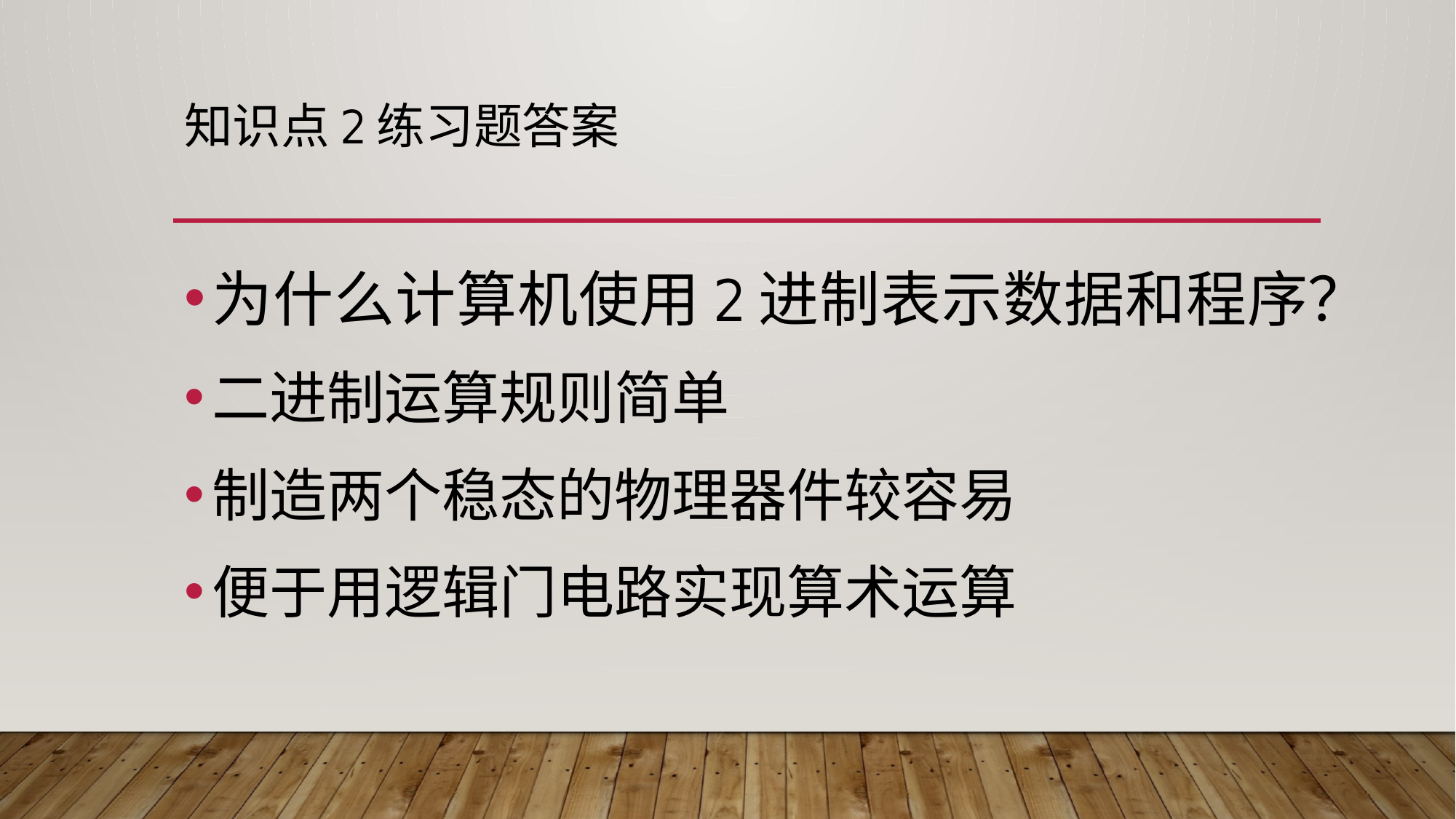

# 知识点2练习题答案
为什么计算机使用2进制表示数据和程序？
二进制运算规则简单
制造两个稳态的物理器件较容易
便于用逻辑门电路实现算术运算